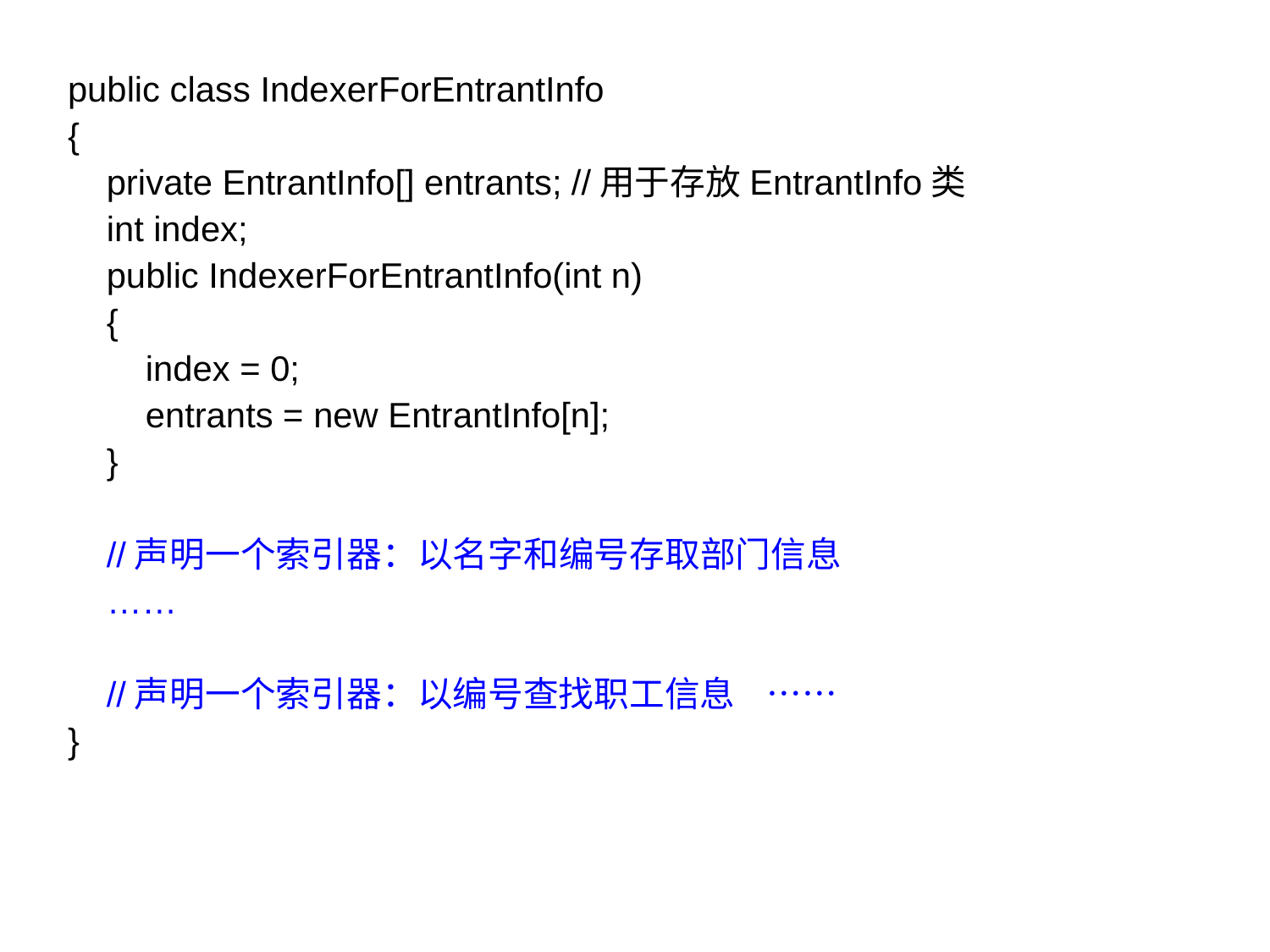

public class IndexerForEntrantInfo
{
    private EntrantInfo[] entrants; //用于存放EntrantInfo类
    int index;
    public IndexerForEntrantInfo(int n)
    {
        index = 0;
        entrants = new EntrantInfo[n];
    }

    //声明一个索引器：以名字和编号存取部门信息
    ……

    //声明一个索引器：以编号查找职工信息    ……
}